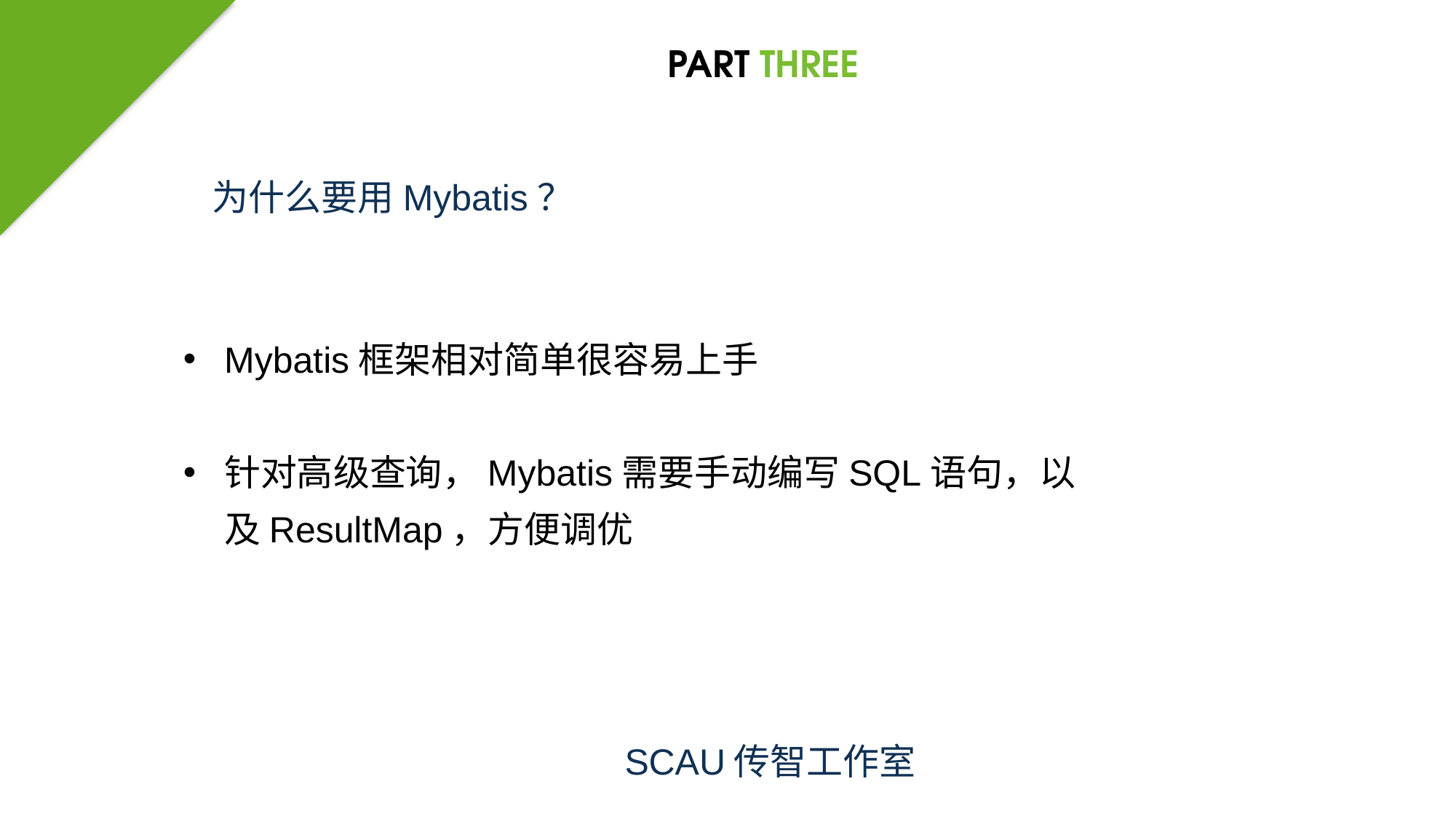

PART THREE
为什么要用Mybatis？
Mybatis框架相对简单很容易上手

针对高级查询，Mybatis需要手动编写SQL语句，以及ResultMap，方便调优
SCAU传智工作室